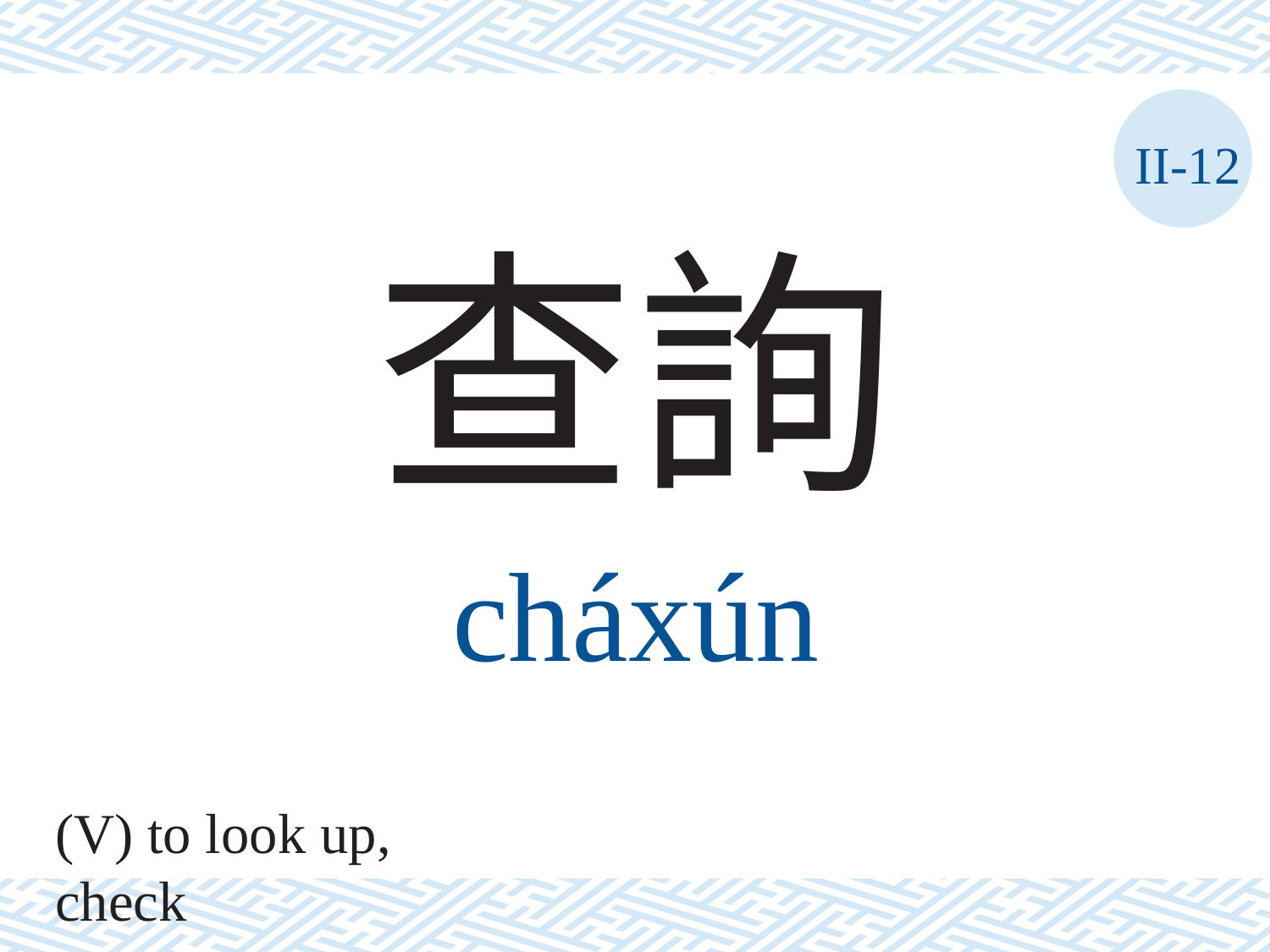

II-12
查詢
cháxún
(V) to look up, check